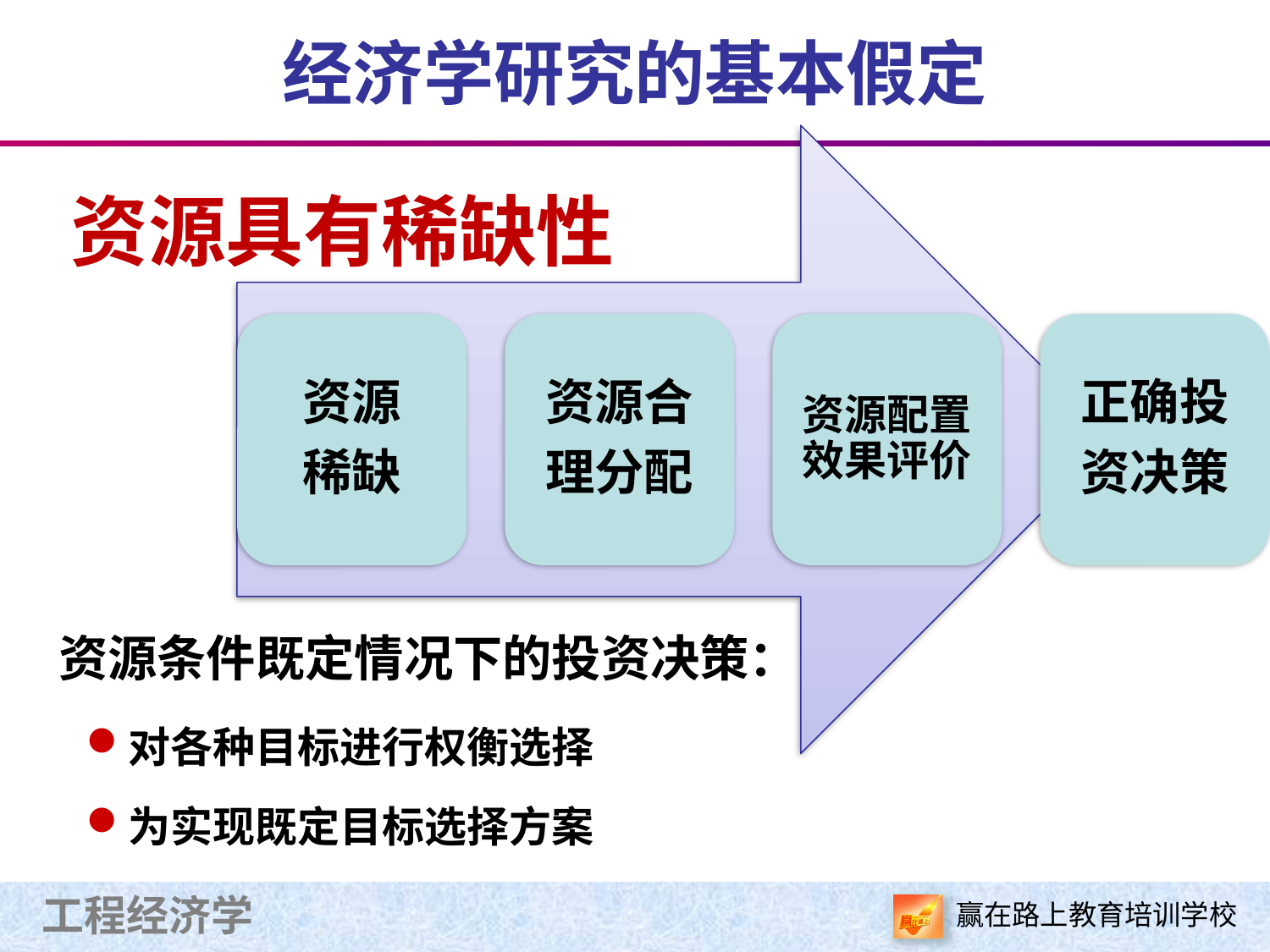

# 经济学研究的基本假定
资源
稀缺
资源合
理分配
资源配置效果评价
正确投
资决策
 资源具有稀缺性
 资源条件既定情况下的投资决策：
对各种目标进行权衡选择
为实现既定目标选择方案